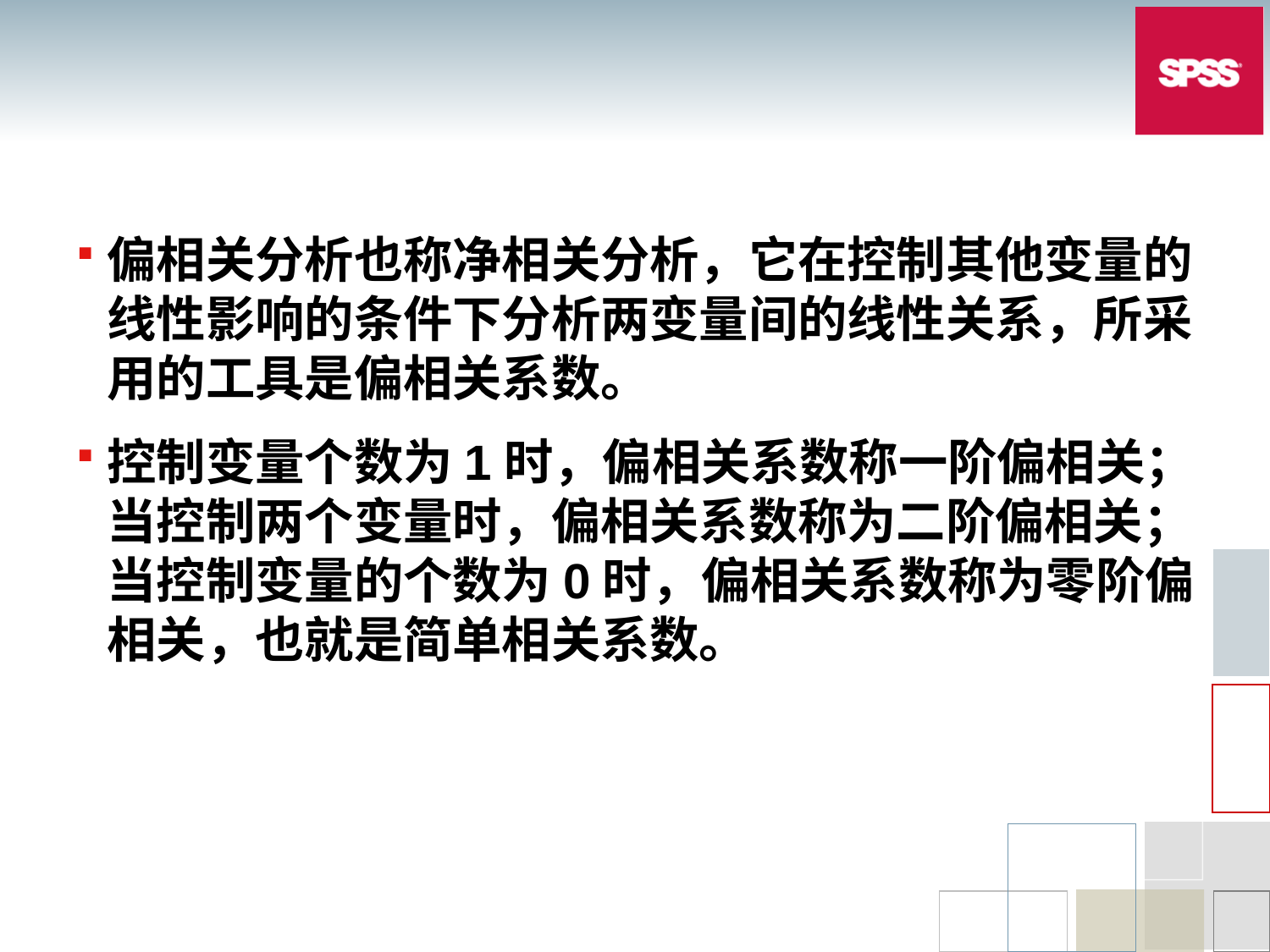

偏相关分析也称净相关分析，它在控制其他变量的线性影响的条件下分析两变量间的线性关系，所采用的工具是偏相关系数。
控制变量个数为1时，偏相关系数称一阶偏相关；当控制两个变量时，偏相关系数称为二阶偏相关；当控制变量的个数为0时，偏相关系数称为零阶偏相关，也就是简单相关系数。